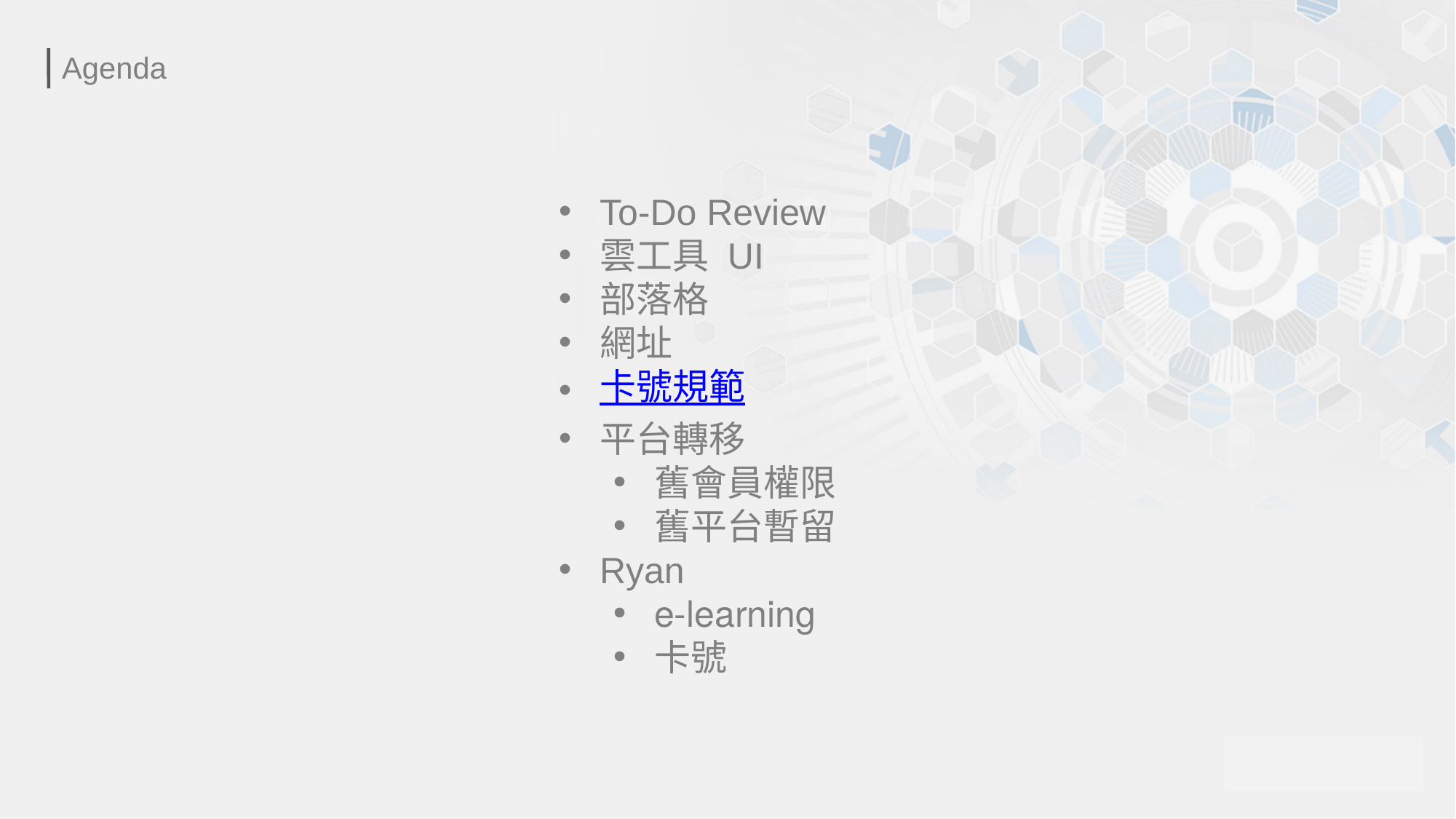

Agenda

To-Do Review
雲工具 UI
部落格
網址
卡號規範
平台轉移
舊會員權限
舊平台暫留
Ryan
e-learning
卡號